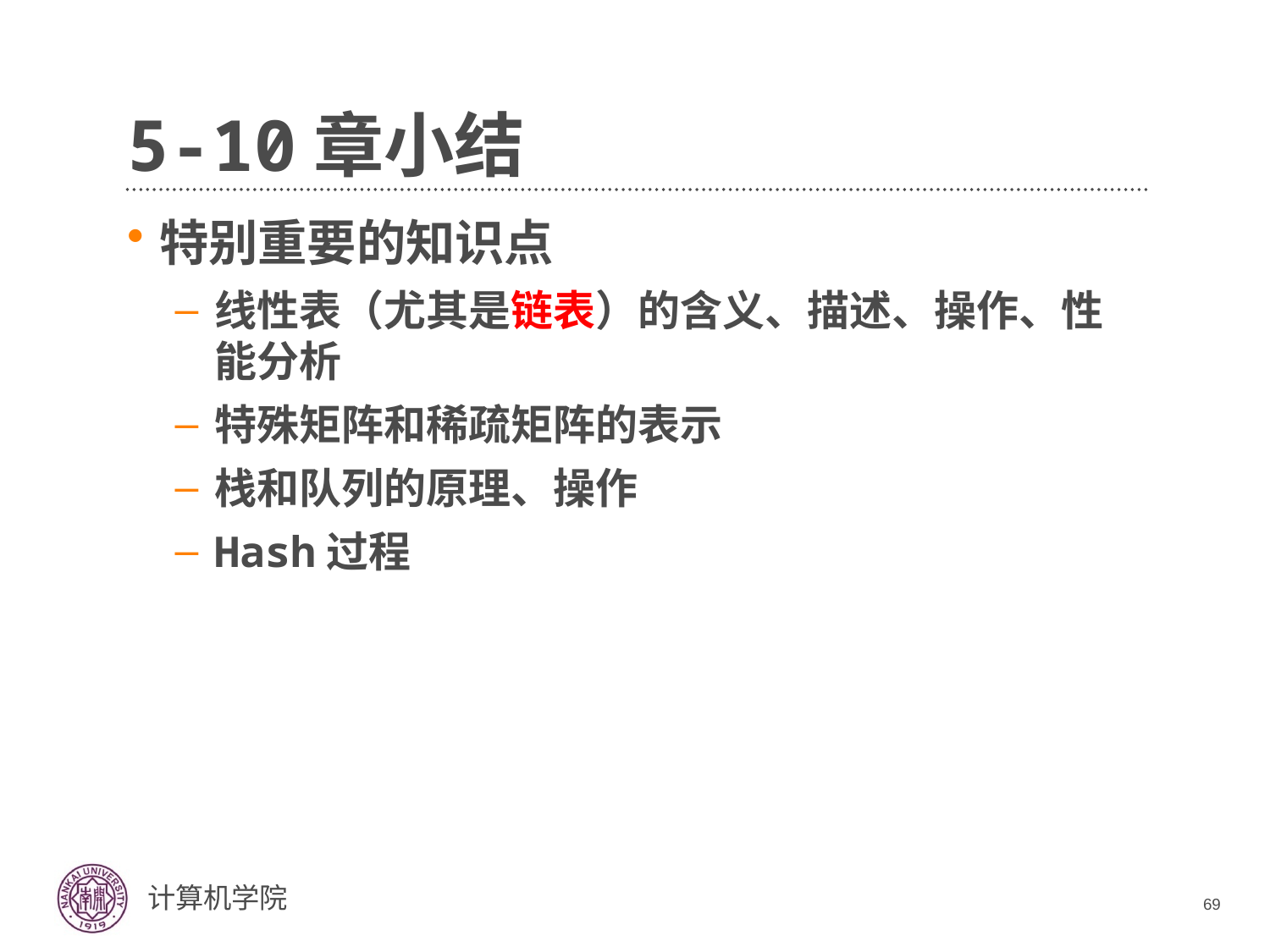

# 5-10章小结
特别重要的知识点
线性表（尤其是链表）的含义、描述、操作、性能分析
特殊矩阵和稀疏矩阵的表示
栈和队列的原理、操作
Hash过程
69